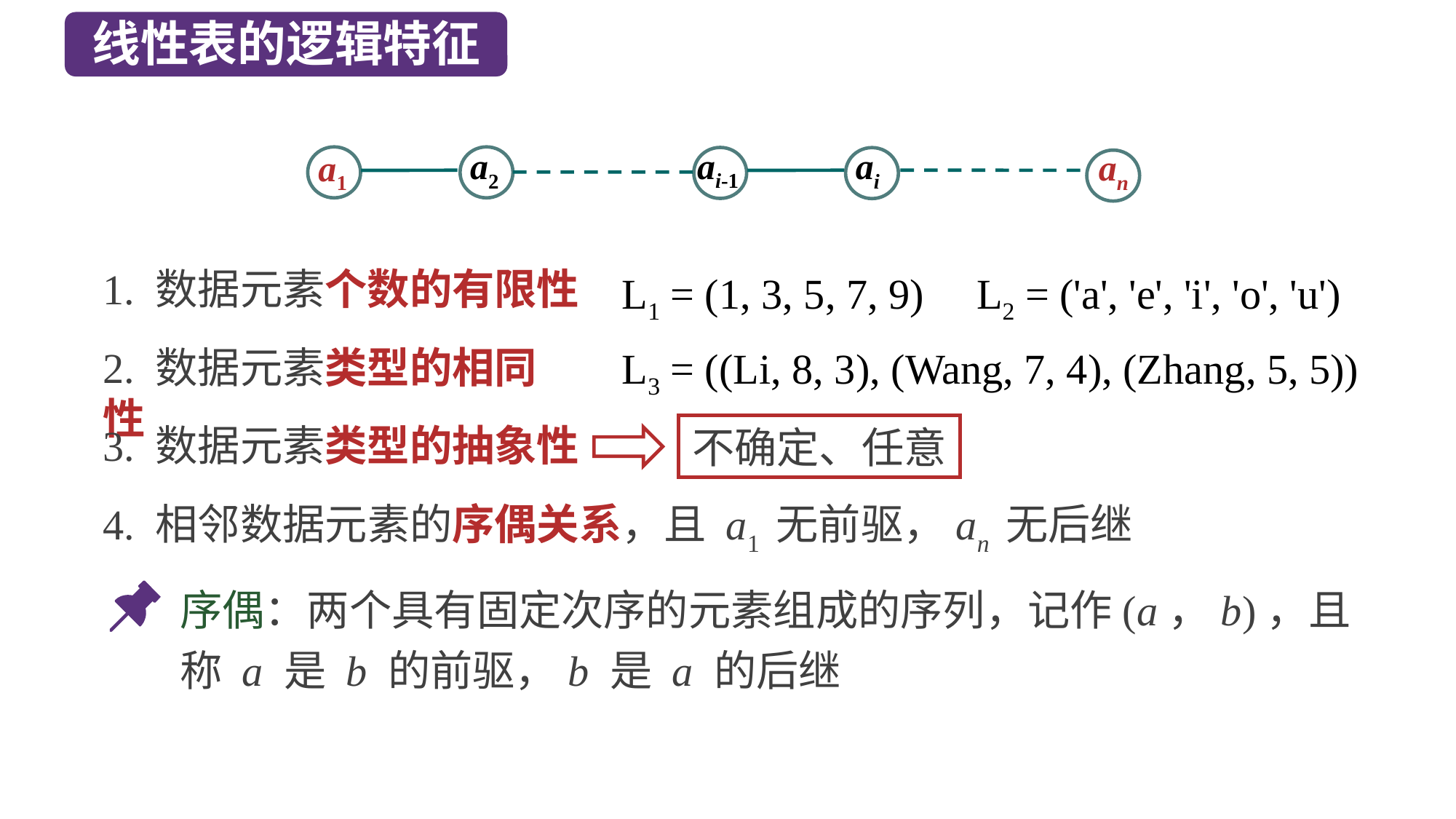

线性表的逻辑特征

ai-1
ai
a2
an
a1

1. 数据元素个数的有限性
L1 = (1, 3, 5, 7, 9)
L2 = ('a', 'e', 'i', 'o', 'u')
2. 数据元素类型的相同性
L3 = ((Li, 8, 3), (Wang, 7, 4), (Zhang, 5, 5))
3. 数据元素类型的抽象性
不确定、任意

4. 相邻数据元素的序偶关系，且 a1 无前驱，an 无后继
序偶：两个具有固定次序的元素组成的序列，记作(a，b)，且称 a 是 b 的前驱，b 是 a 的后继